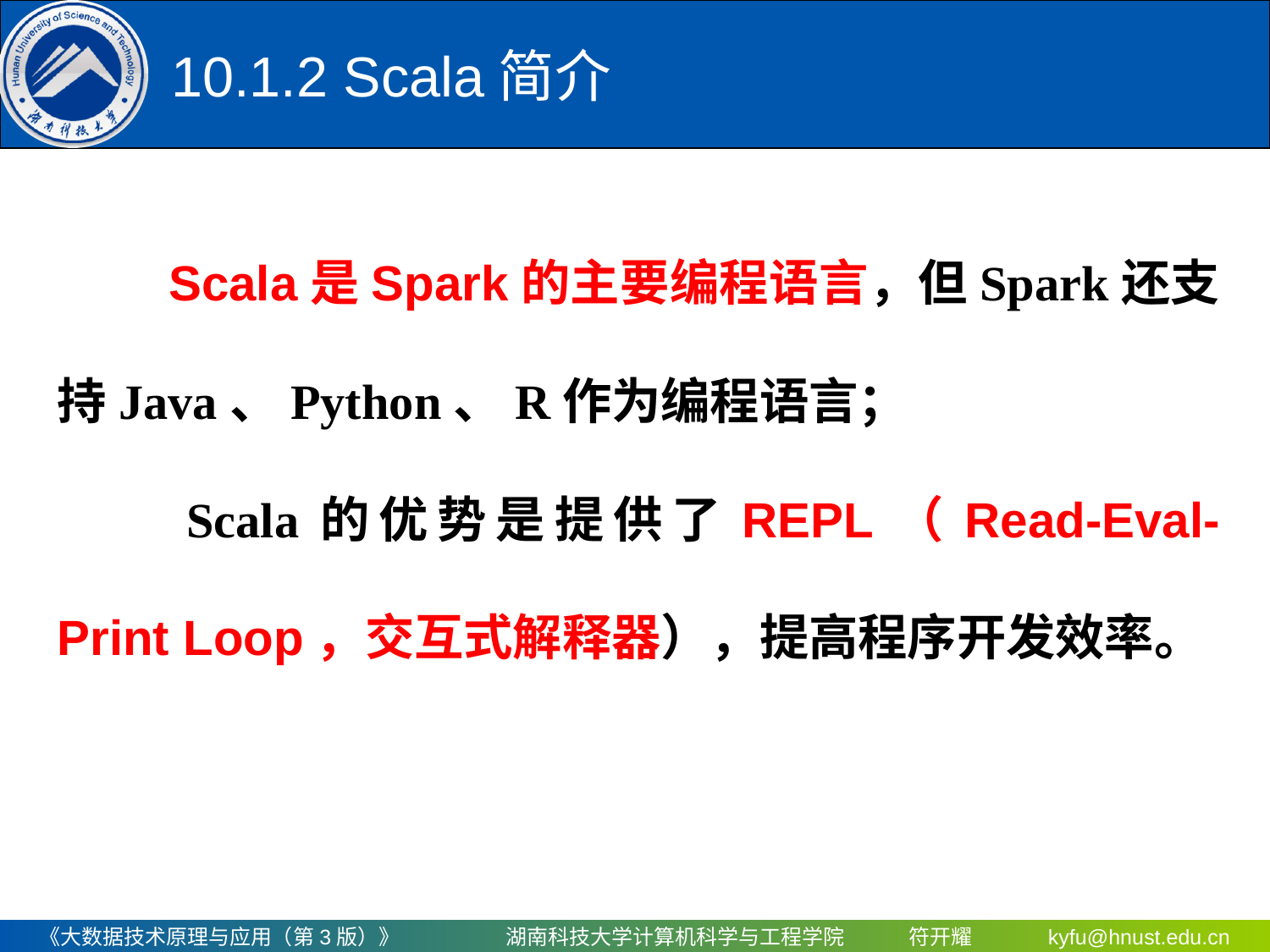

# 10.1.2 Scala简介
　　Scala是Spark的主要编程语言，但Spark还支持Java、Python、R作为编程语言；
　　Scala的优势是提供了REPL（Read-Eval-Print Loop，交互式解释器），提高程序开发效率。